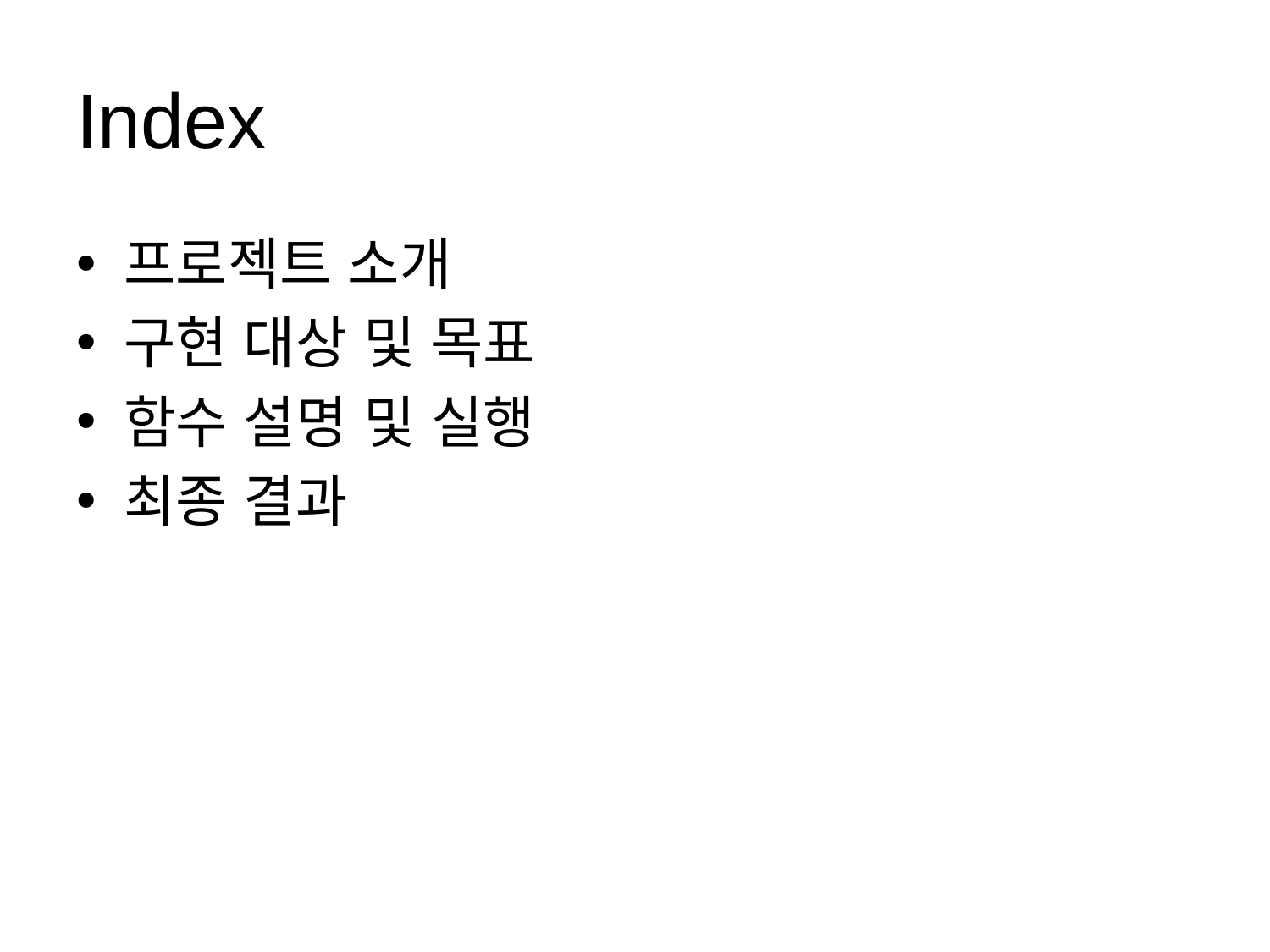

# Index
프로젝트 소개
구현 대상 및 목표
함수 설명 및 실행
최종 결과